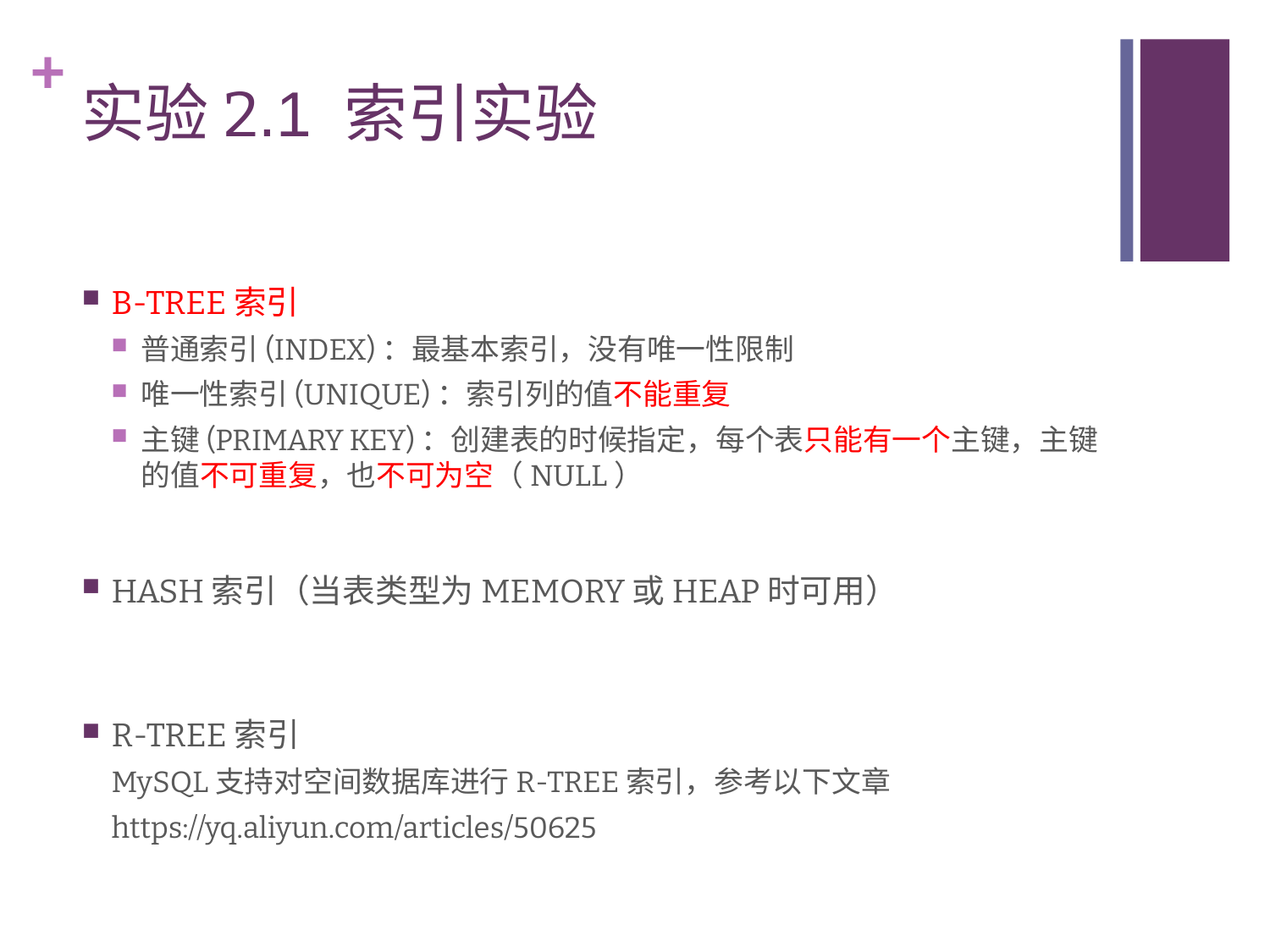

# 实验2.1 索引实验
B-TREE索引
普通索引(INDEX)：最基本索引，没有唯一性限制
唯一性索引(UNIQUE)：索引列的值不能重复
主键(PRIMARY KEY)：创建表的时候指定，每个表只能有一个主键，主键的值不可重复，也不可为空（NULL）

HASH索引（当表类型为MEMORY或HEAP时可用）

R-TREE索引
MySQL支持对空间数据库进行R-TREE索引，参考以下文章
https://yq.aliyun.com/articles/50625